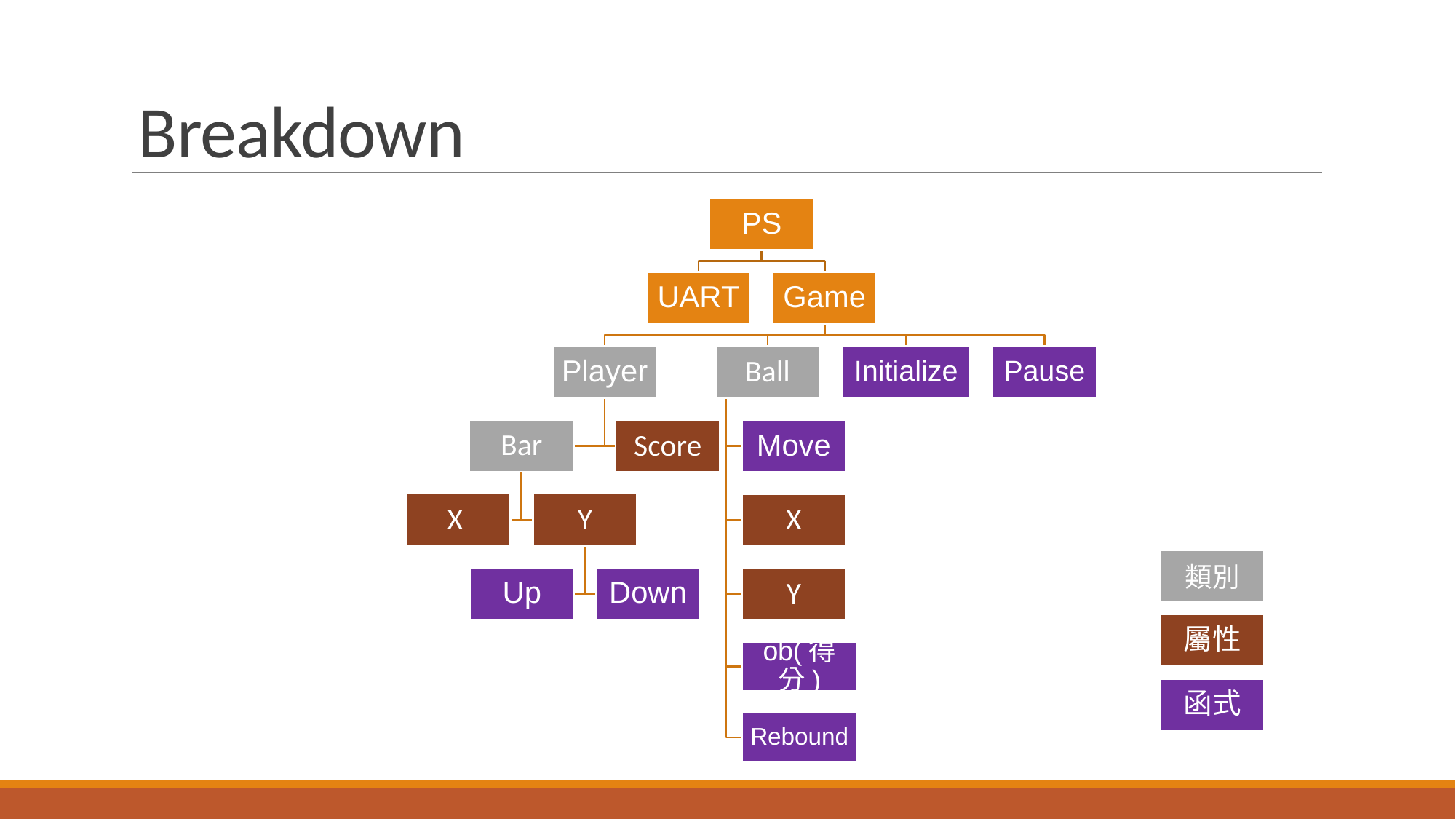

# Breakdown
PS
UART
Game
Player
Bar
X
Y
Up
Down
Score
Ball
Move
X
Y
ob(得分)
Rebound
Initialize
Pause
類別
屬性
函式